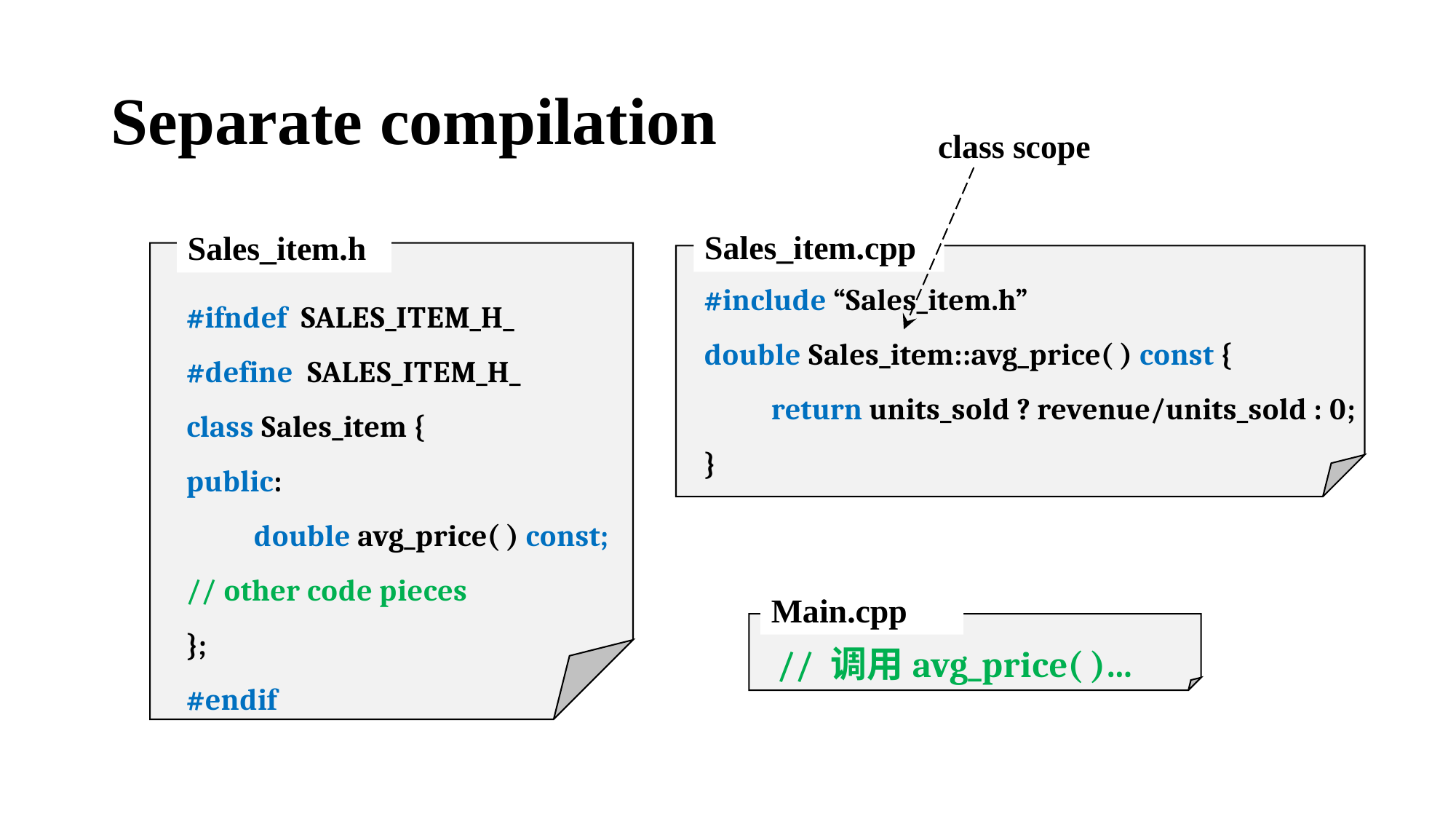

# Separate compilation
class scope
Sales_item.cpp

#include “Sales_item.h”
double Sales_item::avg_price( ) const {
          return units_sold ? revenue/units_sold : 0;
}
Sales_item.h

#ifndef  SALES_ITEM_H_
#define  SALES_ITEM_H_
class Sales_item {
public:
          double avg_price( ) const;
// other code pieces
};
#endif
Main.cpp

// 调用avg_price( )…